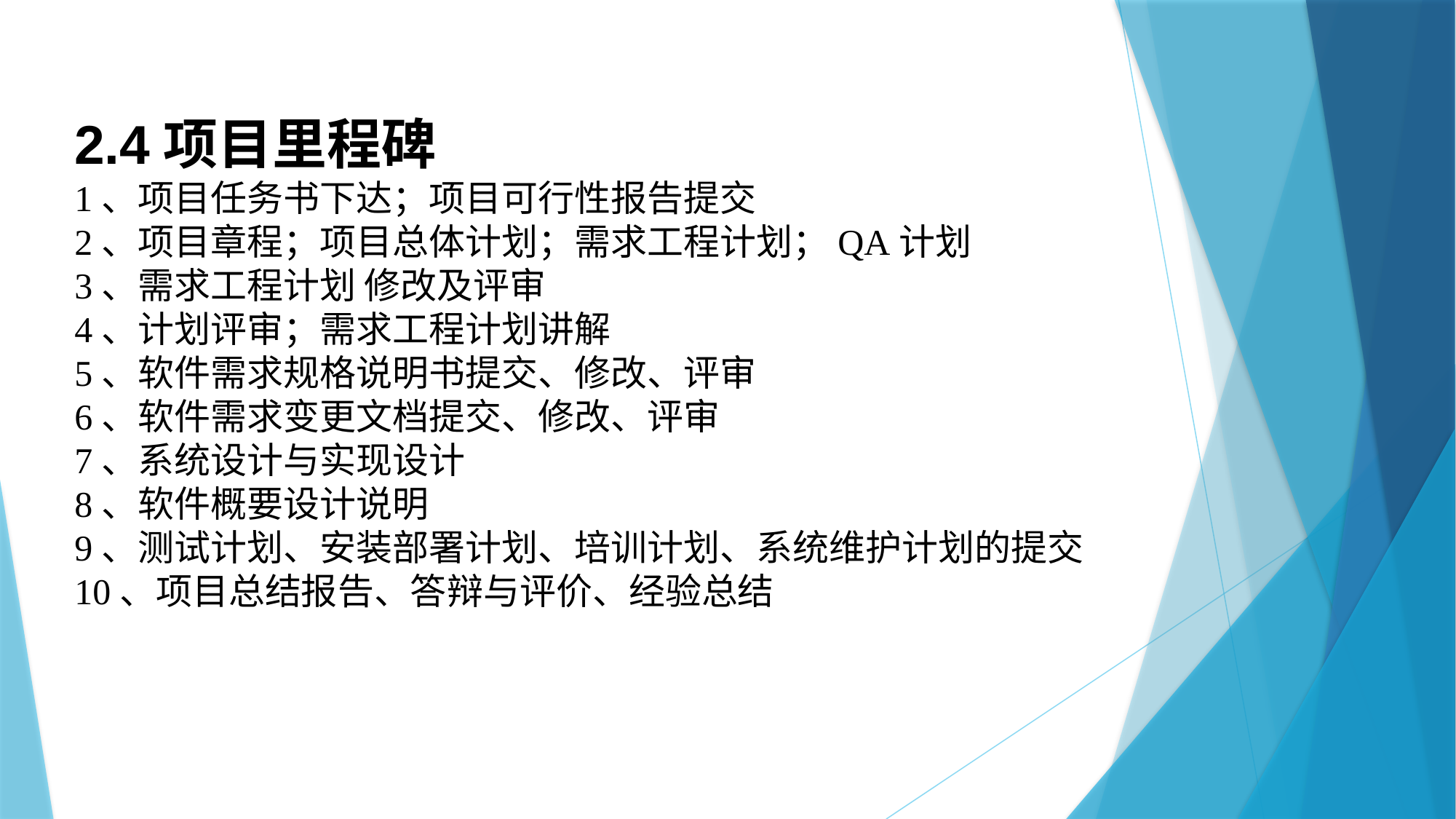

2.4项目里程碑
1、项目任务书下达；项目可行性报告提交
2、项目章程；项目总体计划；需求工程计划；QA计划
3、需求工程计划 修改及评审
4、计划评审；需求工程计划讲解
5、软件需求规格说明书提交、修改、评审
6、软件需求变更文档提交、修改、评审
7、系统设计与实现设计
8、软件概要设计说明
9、测试计划、安装部署计划、培训计划、系统维护计划的提交
10、项目总结报告、答辩与评价、经验总结